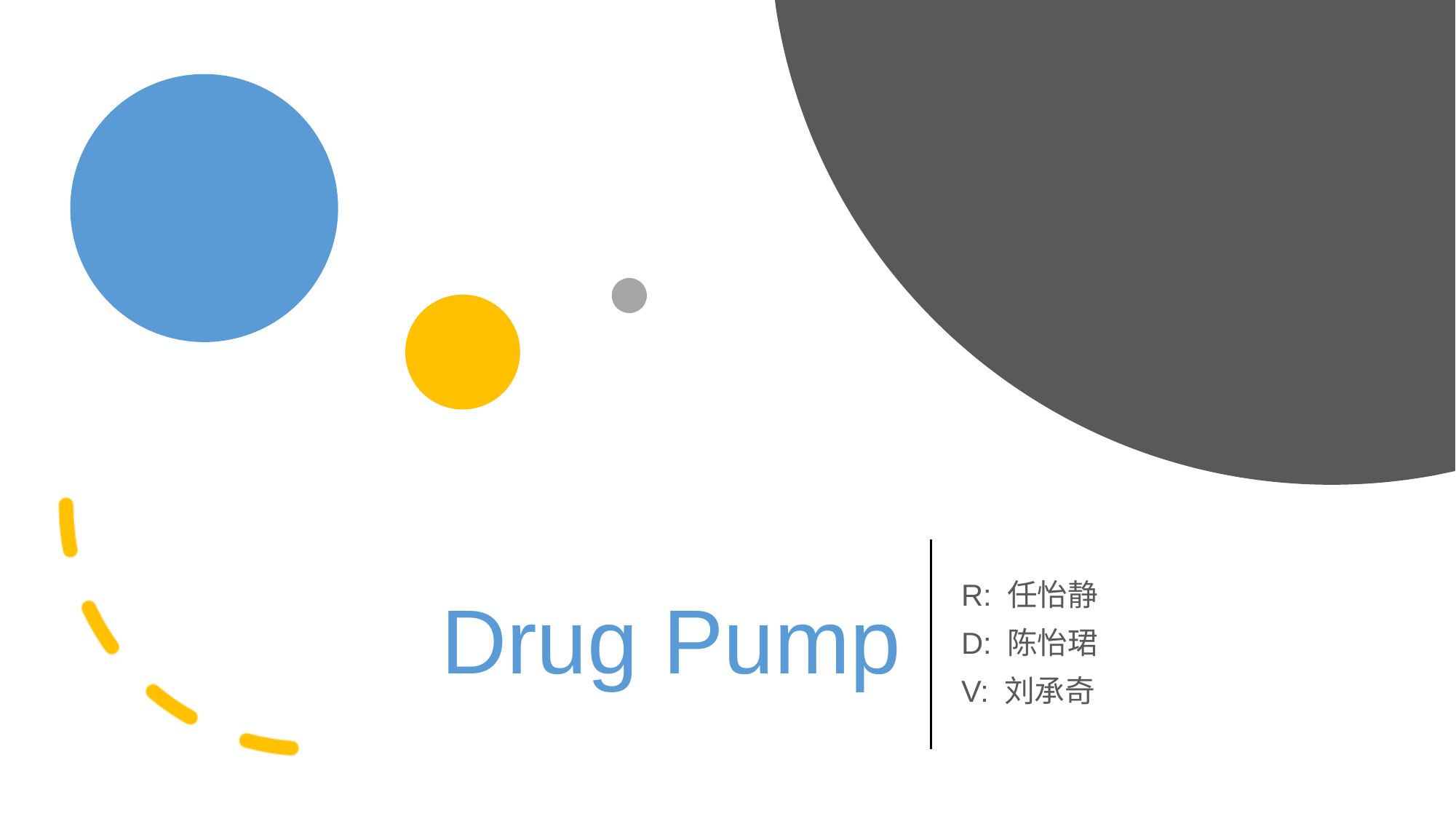

# Drug Pump
R: 任怡静
D: 陈怡珺
V: 刘承奇